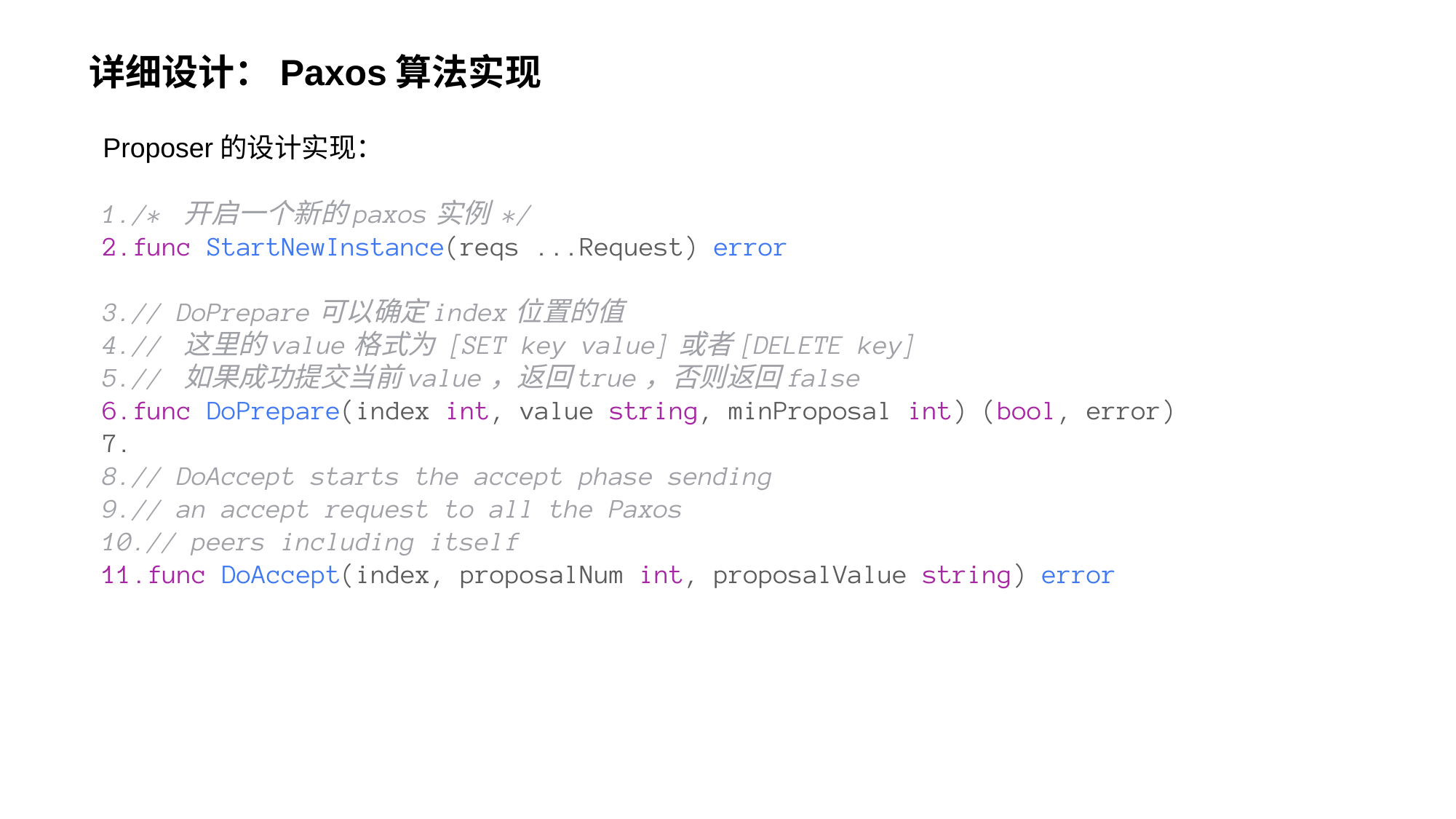

详细设计：Paxos算法实现
Proposer的设计实现：

/* 开启一个新的paxos实例 */
func StartNewInstance(reqs ...Request) error

// DoPrepare可以确定index位置的值
// 这里的value格式为 [SET key value]或者[DELETE key]
// 如果成功提交当前value，返回true，否则返回false
func DoPrepare(index int, value string, minProposal int) (bool, error)

// DoAccept starts the accept phase sending
// an accept request to all the Paxos
// peers including itself
func DoAccept(index, proposalNum int, proposalValue string) error